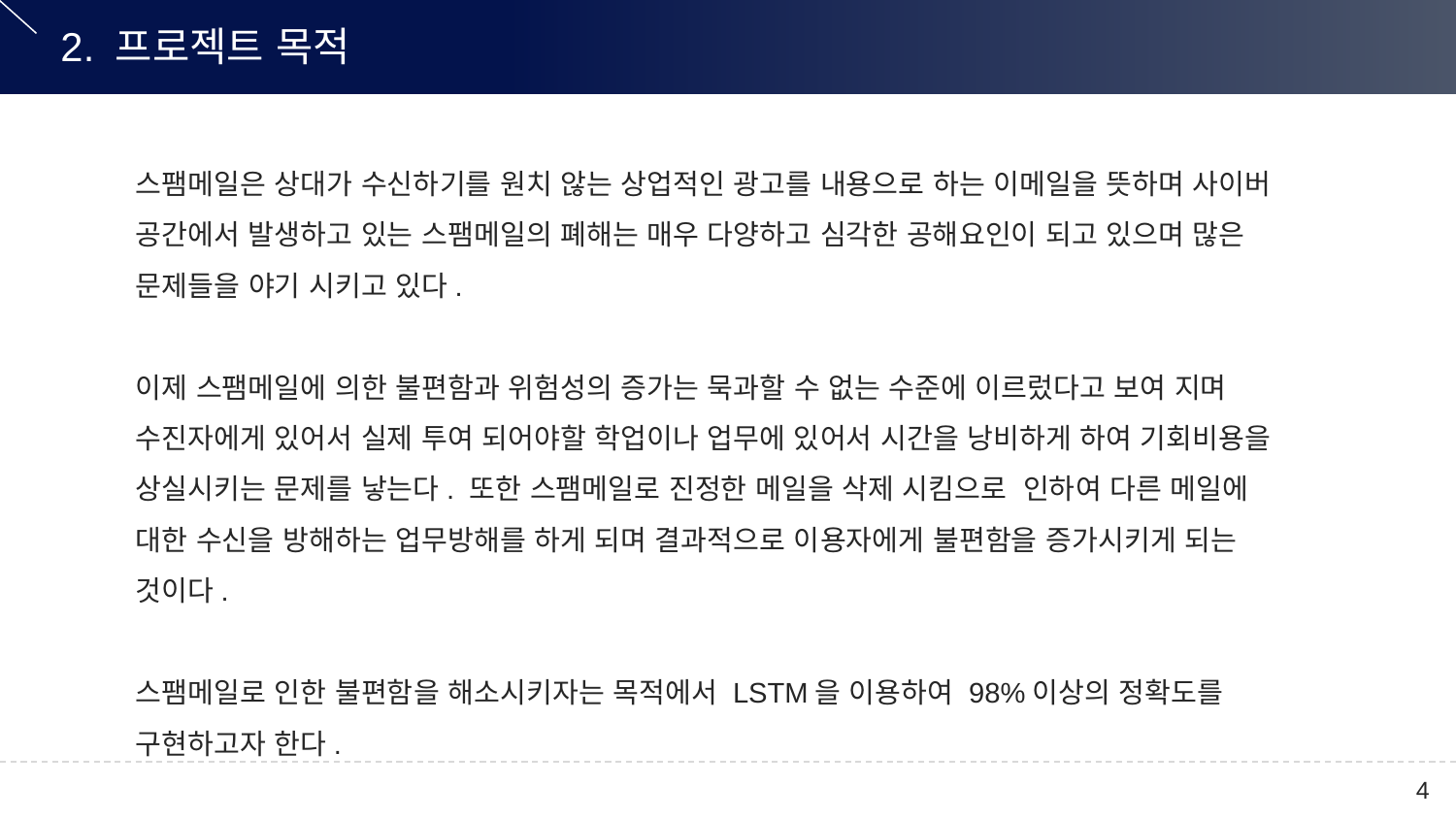

2. 프로젝트 목적
스팸메일은 상대가 수신하기를 원치 않는 상업적인 광고를 내용으로 하는 이메일을 뜻하며 사이버 공간에서 발생하고 있는 스팸메일의 폐해는 매우 다양하고 심각한 공해요인이 되고 있으며 많은 문제들을 야기 시키고 있다.

이제 스팸메일에 의한 불편함과 위험성의 증가는 묵과할 수 없는 수준에 이르렀다고 보여 지며 수진자에게 있어서 실제 투여 되어야할 학업이나 업무에 있어서 시간을 낭비하게 하여 기회비용을 상실시키는 문제를 낳는다. 또한 스팸메일로 진정한 메일을 삭제 시킴으로  인하여 다른 메일에 대한 수신을 방해하는 업무방해를 하게 되며 결과적으로 이용자에게 불편함을 증가시키게 되는 것이다.

스팸메일로 인한 불편함을 해소시키자는 목적에서 LSTM을 이용하여 98%이상의 정확도를 구현하고자 한다.
4